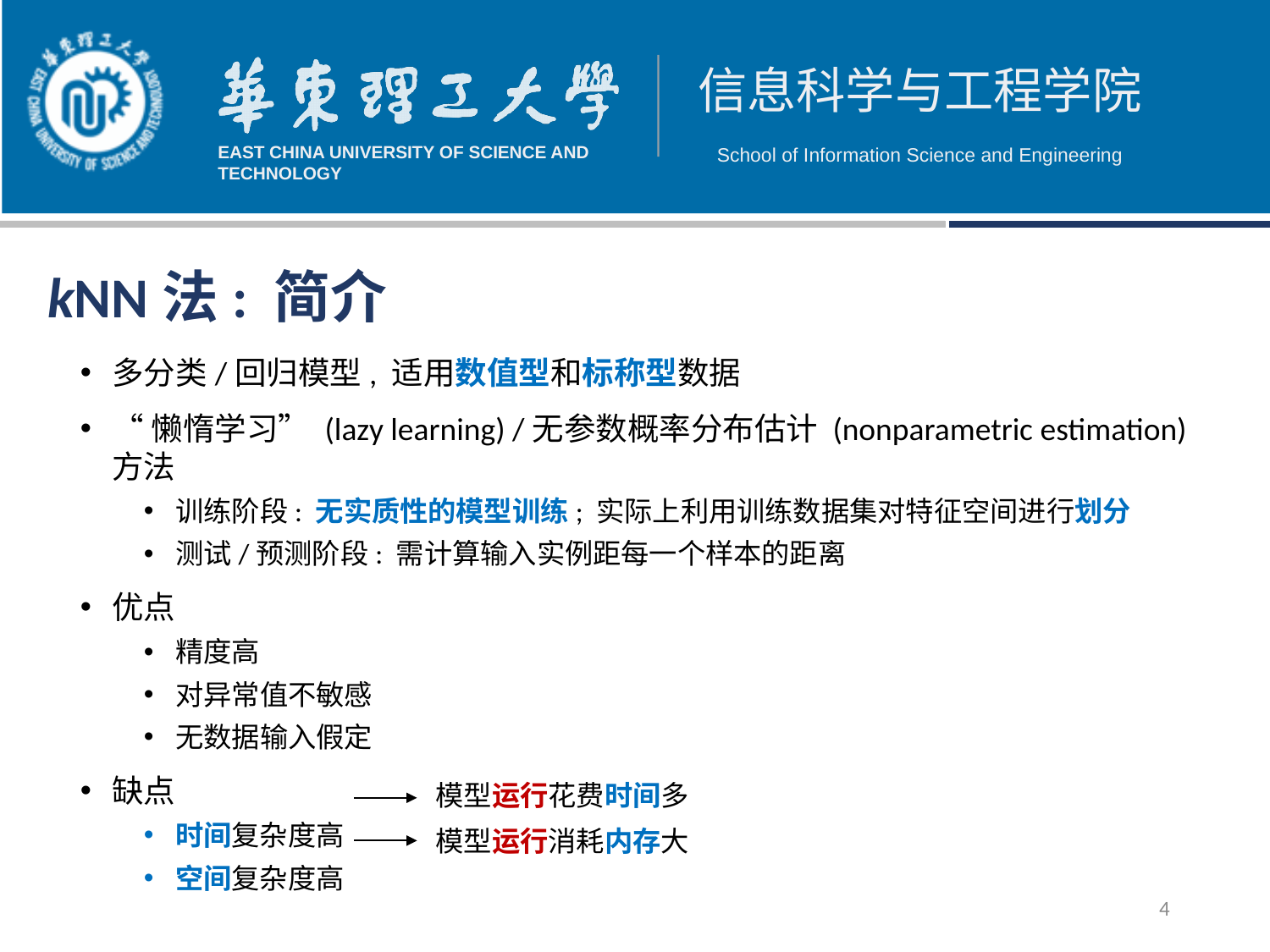

# kNN法: 简介
多分类/回归模型, 适用数值型和标称型数据
“懒惰学习” (lazy learning) /无参数概率分布估计 (nonparametric estimation) 方法
训练阶段: 无实质性的模型训练; 实际上利用训练数据集对特征空间进行划分
测试/预测阶段: 需计算输入实例距每一个样本的距离
优点
精度高
对异常值不敏感
无数据输入假定
缺点
时间复杂度高
空间复杂度高
模型运行花费时间多
模型运行消耗内存大
4